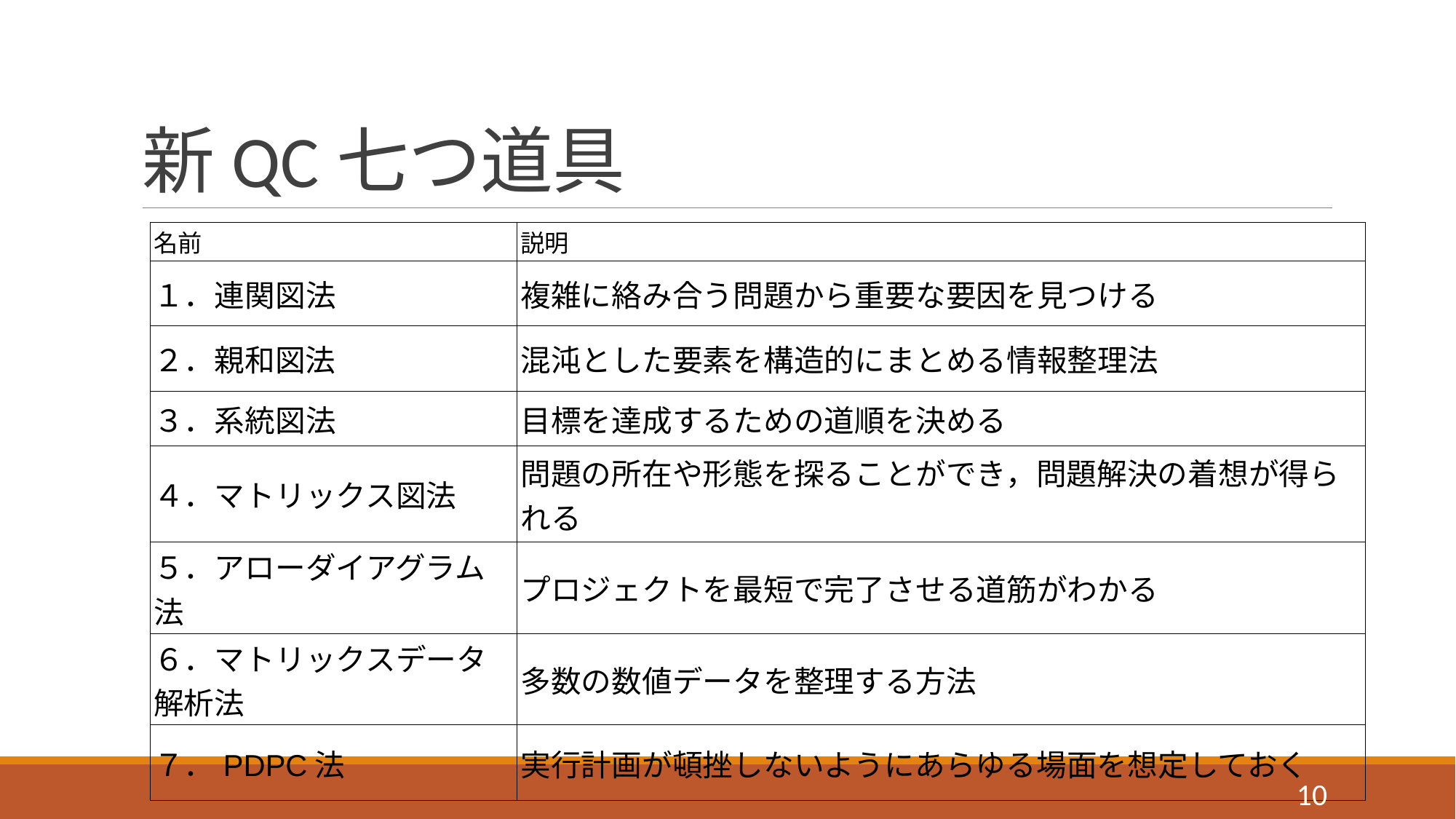

# 新QC七つ道具
| 名前 | 説明 |
| --- | --- |
| １．連関図法 | 複雑に絡み合う問題から重要な要因を見つける |
| ２．親和図法 | 混沌とした要素を構造的にまとめる情報整理法 |
| ３．系統図法 | 目標を達成するための道順を決める |
| ４．マトリックス図法 | 問題の所在や形態を探ることができ，問題解決の着想が得られる |
| ５．アローダイアグラム法 | プロジェクトを最短で完了させる道筋がわかる |
| ６．マトリックスデータ解析法 | 多数の数値データを整理する方法 |
| ７．PDPC法 | 実行計画が頓挫しないようにあらゆる場面を想定しておく |
10